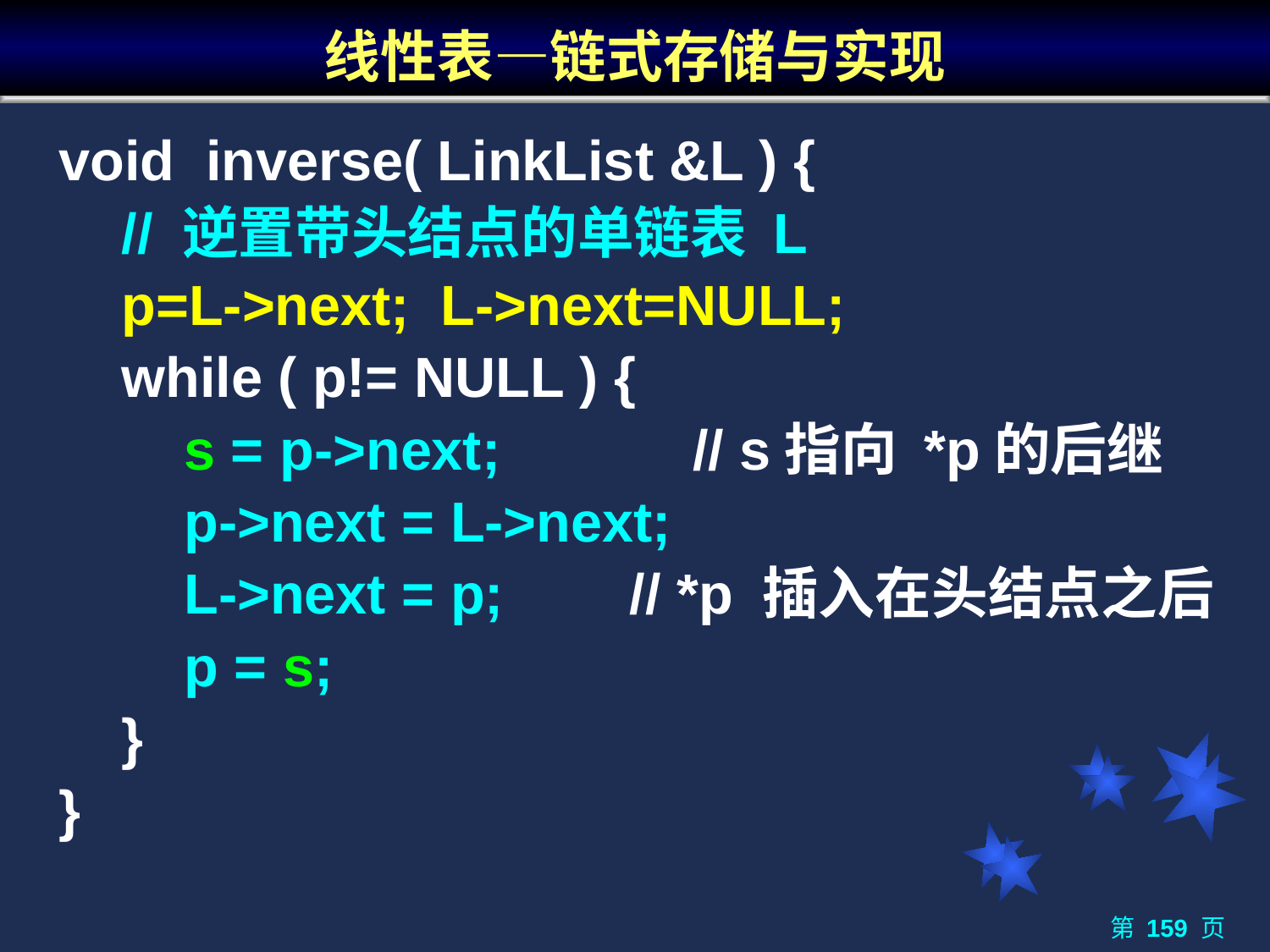

# 线性表—链式存储与实现
void  inverse( LinkList &L ) {
    // 逆置带头结点的单链表 L
    p=L->next;  L->next=NULL;
    while ( p!= NULL ) {
        s = p->next;    	     // s指向 *p的后继
        p->next = L->next;
        L->next = p;        // *p 插入在头结点之后
        p = s;
    }
}
第 159 页